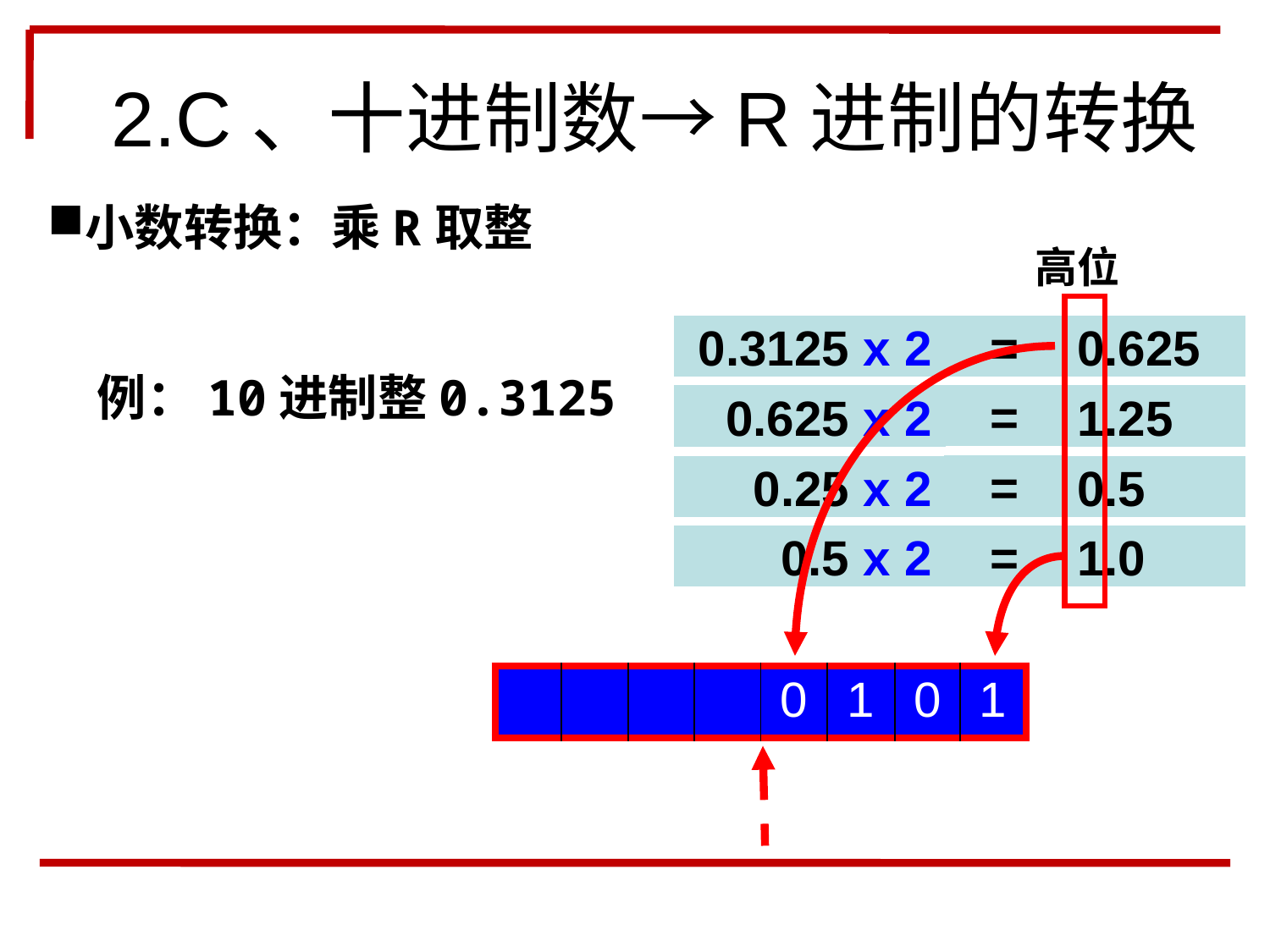

2.C、十进制数→R进制的转换
小数转换：乘R取整
高位

=
0.3125 x 2
0.625
例：10进制整0.3125

=
0.625 x 2
1.25
=
0.25 x 2
0.5
=
0.5 x 2
1.0
|  |  |  |  | 0 | 1 | 0 | 1 |
| --- | --- | --- | --- | --- | --- | --- | --- |